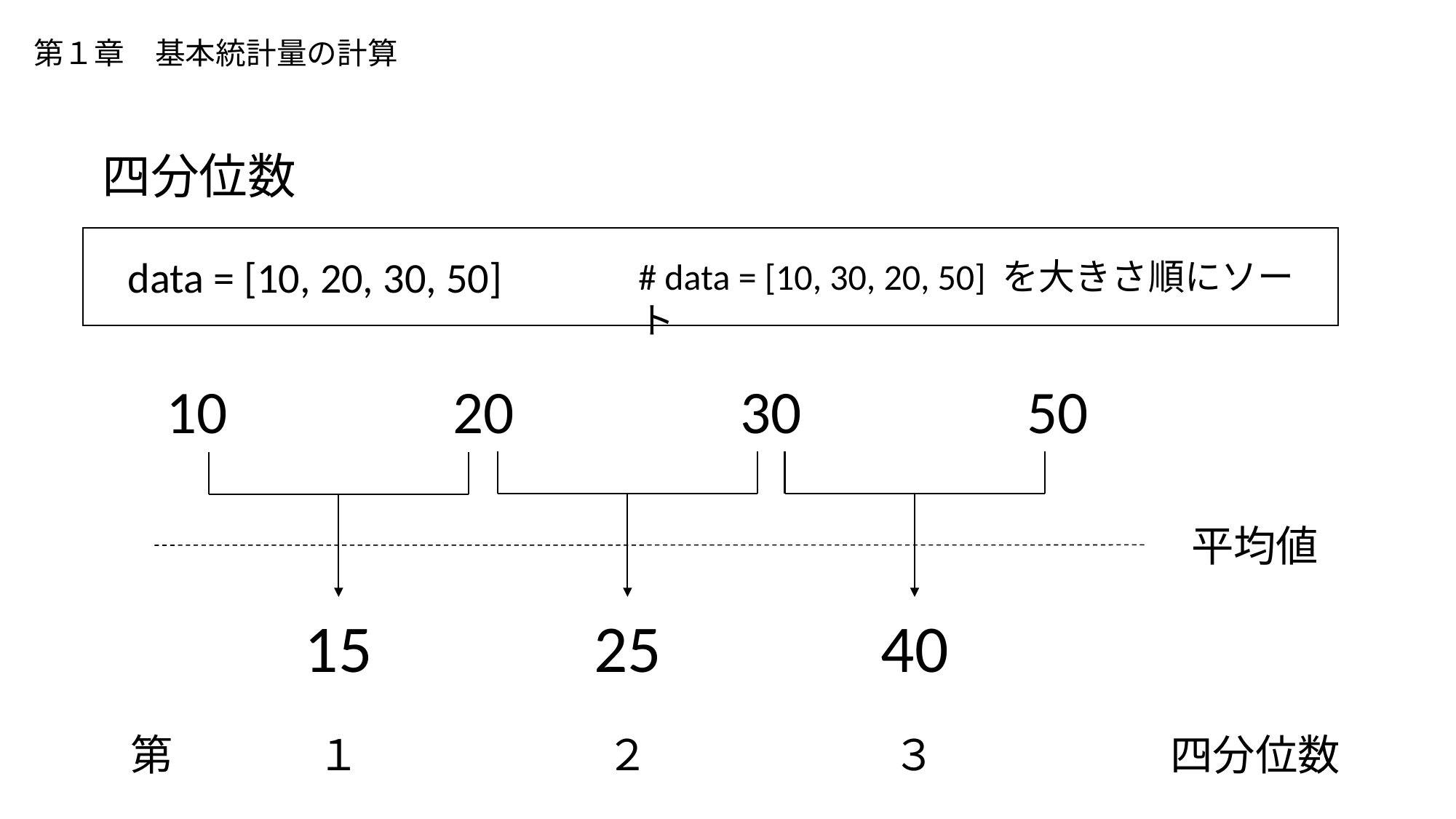

# 第１章　基本統計量の計算
四分位数

data = [10, 20, 30, 50]
# data = [10, 30, 20, 50] を大きさ順にソート
10
20
30
50
15
40
平均値
25
第
１
２
３
四分位数